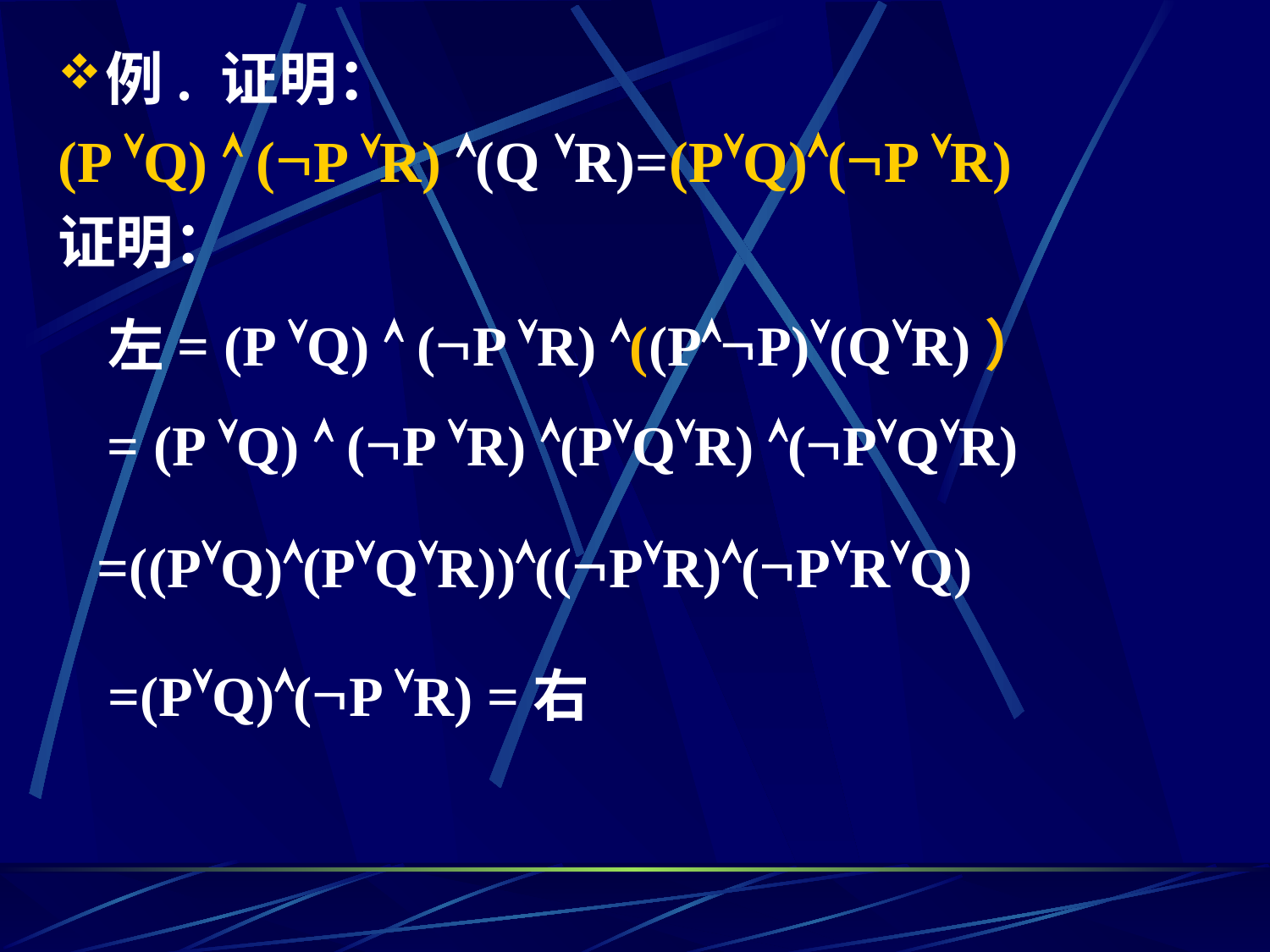

例. 证明：
(P ∨Q) ∧ (¬P ∨R) ∧(Q ∨R)=(P∨Q)∧(¬P ∨R)
证明：

左= (P ∨Q) ∧ (¬P ∨R) ∧((P∧¬P)∨(Q∨R)）

= (P ∨Q) ∧ (¬P ∨R) ∧(P∨Q∨R) ∧(¬P∨Q∨R)

=((P∨Q)∧(P∨Q∨R))∧((¬P∨R)∧(¬P∨R∨Q)
=(P∨Q)∧(¬P ∨R) =右

37